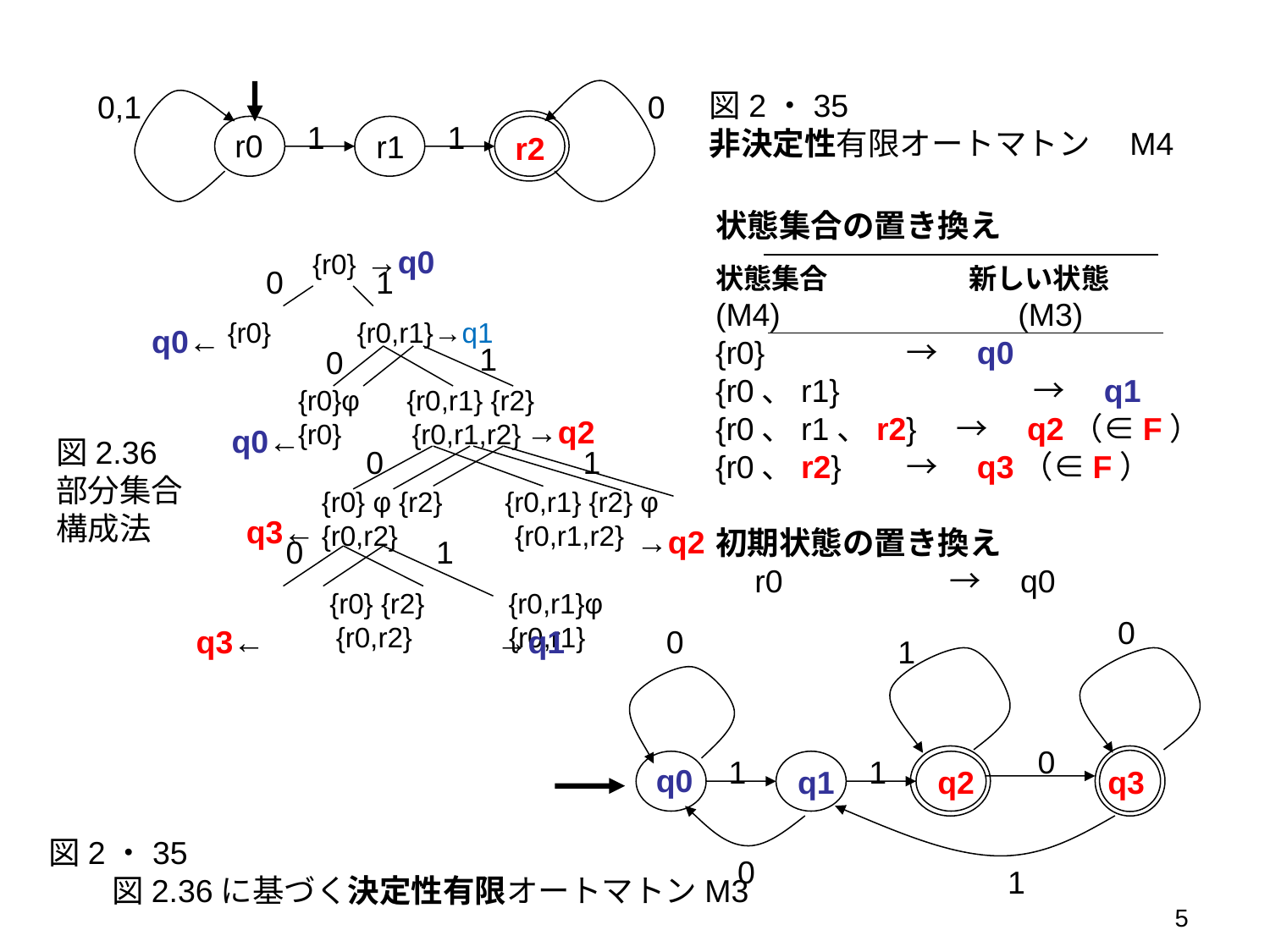

図2・35
非決定性有限オートマトン　M4

0,1

0

1
1

r0
r1
r2

状態集合の置き換え

状態集合　　　　　新しい状態
(M4)　　　　　　　(M3)
{r0}　	　　→　q0
{r0、r1}　	　　→　q1
{r0、r1、r2}　→　q2（∈F）
{r0、r2}	　　→　q3（∈F）

初期状態の置き換え
　r0　　　　　→　q0
→q0
                     {r0}

             {r0}           {r0,r1}→q1

                      {r0}φ      {r0,r1} {r2}
                      {r0}         {r0,r1,r2}

                         {r0} φ {r2}        {r0,r1} {r2} φ
                         {r0,r2}               {r0,r1,r2}

　　　　　　　{r0} {r2} 　　 {r0,r1}φ
　　　　　　　 {r0,r2} 　　   {r0,r1}
0
1

q0←
1
0

→q2
q0←
図2.36
部分集合
構成法
0
1

q3←
→q2
0
1

0
q3←
→q1
0
1

0

1
1

q0
q1
q2
q3

図2・35
　　図2.36に基づく決定性有限オートマトンM3
0
1
5